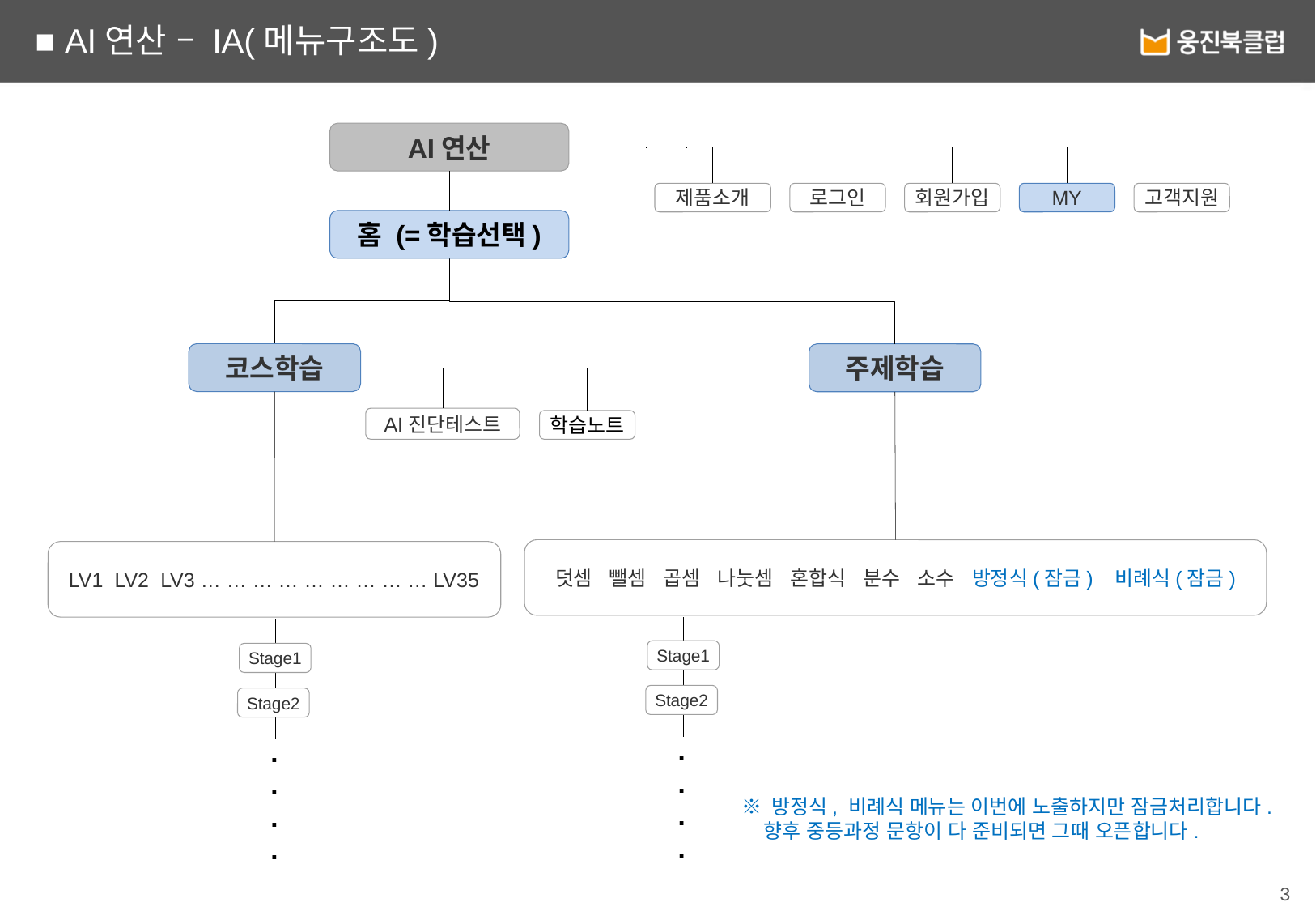

■ AI연산 – IA(메뉴구조도)
AI연산
제품소개
로그인
회원가입
MY
고객지원
홈 (=학습선택)
코스학습
주제학습
AI진단테스트
학습노트
덧셈   뺄셈   곱셈   나눗셈   혼합식   분수   소수   방정식(잠금)   비례식(잠금)
LV1  LV2  LV3 … … … … … … … … … LV35
Stage1
Stage1
Stage2
Stage2
.
.
.
.

.
.
.
.

※ 방정식, 비례식 메뉴는 이번에 노출하지만 잠금처리합니다.
   향후 중등과정 문항이 다 준비되면 그때 오픈합니다.
3